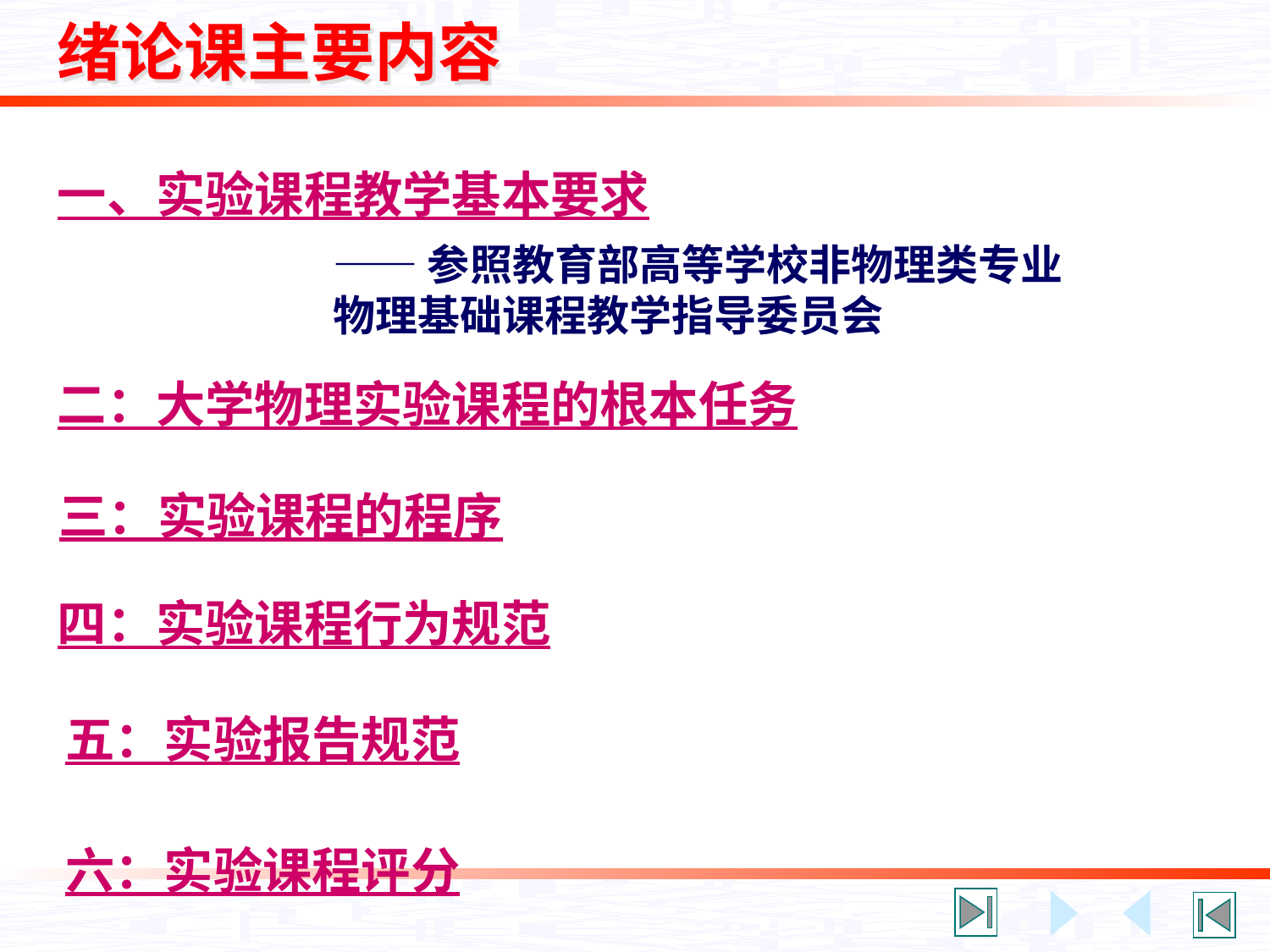

绪论课主要内容
一、实验课程教学基本要求
——参照教育部高等学校非物理类专业
物理基础课程教学指导委员会
二：大学物理实验课程的根本任务
三：实验课程的程序
四：实验课程行为规范
五：实验报告规范

六：实验课程评分